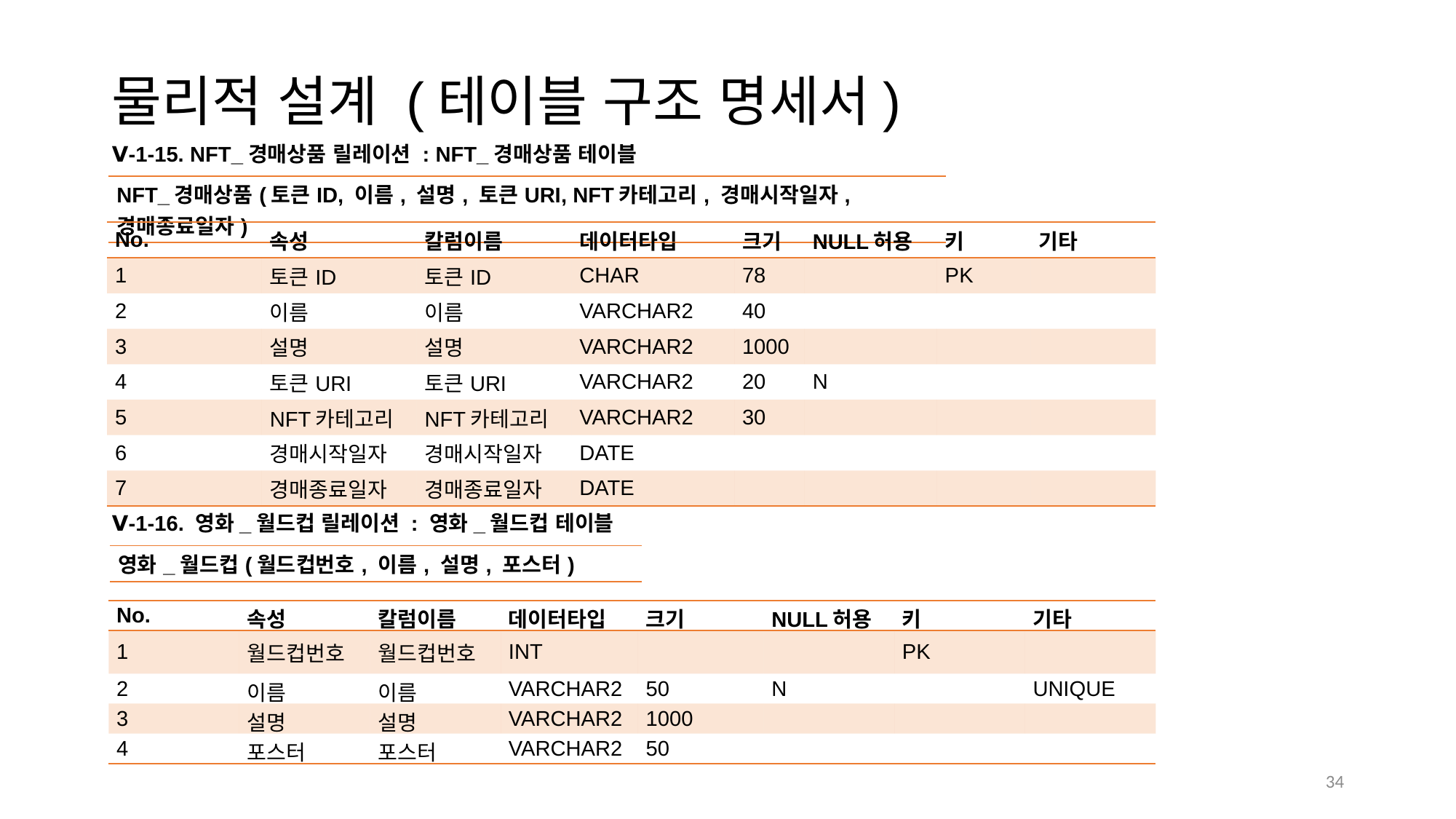

물리적 설계 (테이블 구조 명세서)
Ⅴ-1-15. NFT_경매상품 릴레이션 : NFT_경매상품 테이블
| NFT\_경매상품(토큰ID, 이름, 설명, 토큰URI, NFT카테고리, 경매시작일자, 경매종료일자) |
| --- |
| No. | 속성 | 칼럼이름 | 데이터타입 | 크기 | NULL허용 | 키 | 기타 |
| --- | --- | --- | --- | --- | --- | --- | --- |
| 1 | 토큰ID | 토큰ID | CHAR | 78 |  | PK |  |
| 2 | 이름 | 이름 | VARCHAR2 | 40 |  |  |  |
| 3 | 설명 | 설명 | VARCHAR2 | 1000 |  |  |  |
| 4 | 토큰URI | 토큰URI | VARCHAR2 | 20 | N |  |  |
| 5 | NFT카테고리 | NFT카테고리 | VARCHAR2 | 30 |  |  |  |
| 6 | 경매시작일자 | 경매시작일자 | DATE |  |  |  |  |
| 7 | 경매종료일자 | 경매종료일자 | DATE |  |  |  |  |
Ⅴ-1-16. 영화_월드컵 릴레이션 : 영화_월드컵 테이블
| 영화\_월드컵(월드컵번호, 이름, 설명, 포스터) |
| --- |
| No. | 속성 | 칼럼이름 | 데이터타입 | 크기 | NULL허용 | 키 | 기타 |
| --- | --- | --- | --- | --- | --- | --- | --- |
| 1 | 월드컵번호 | 월드컵번호 | INT |  |  | PK |  |
| 2 | 이름 | 이름 | VARCHAR2 | 50 | N |  | UNIQUE |
| 3 | 설명 | 설명 | VARCHAR2 | 1000 |  |  |  |
| 4 | 포스터 | 포스터 | VARCHAR2 | 50 |  |  |  |
34